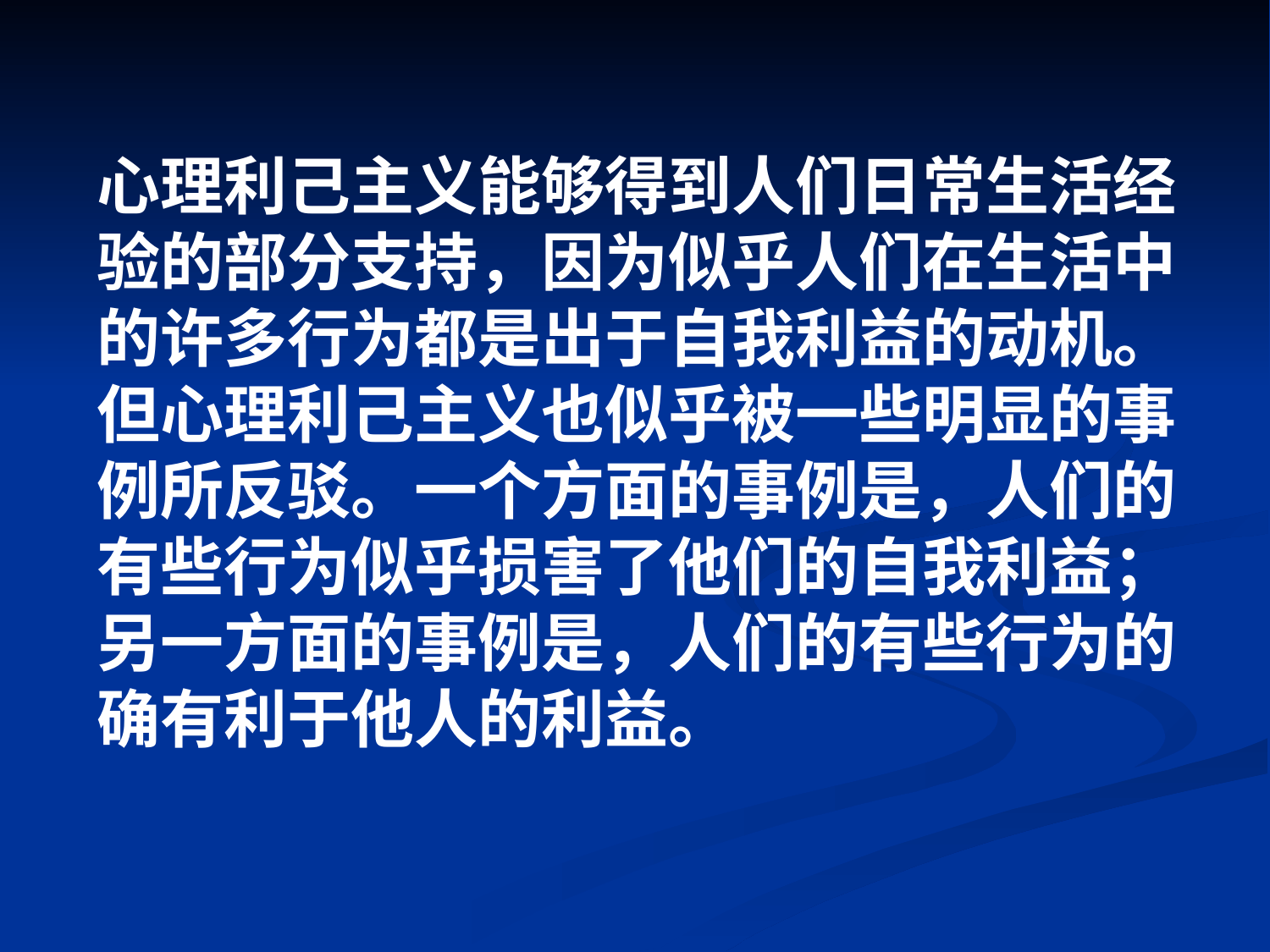

心理利己主义能够得到人们日常生活经验的部分支持，因为似乎人们在生活中的许多行为都是出于自我利益的动机。但心理利己主义也似乎被一些明显的事例所反驳。一个方面的事例是，人们的有些行为似乎损害了他们的自我利益；另一方面的事例是，人们的有些行为的确有利于他人的利益。